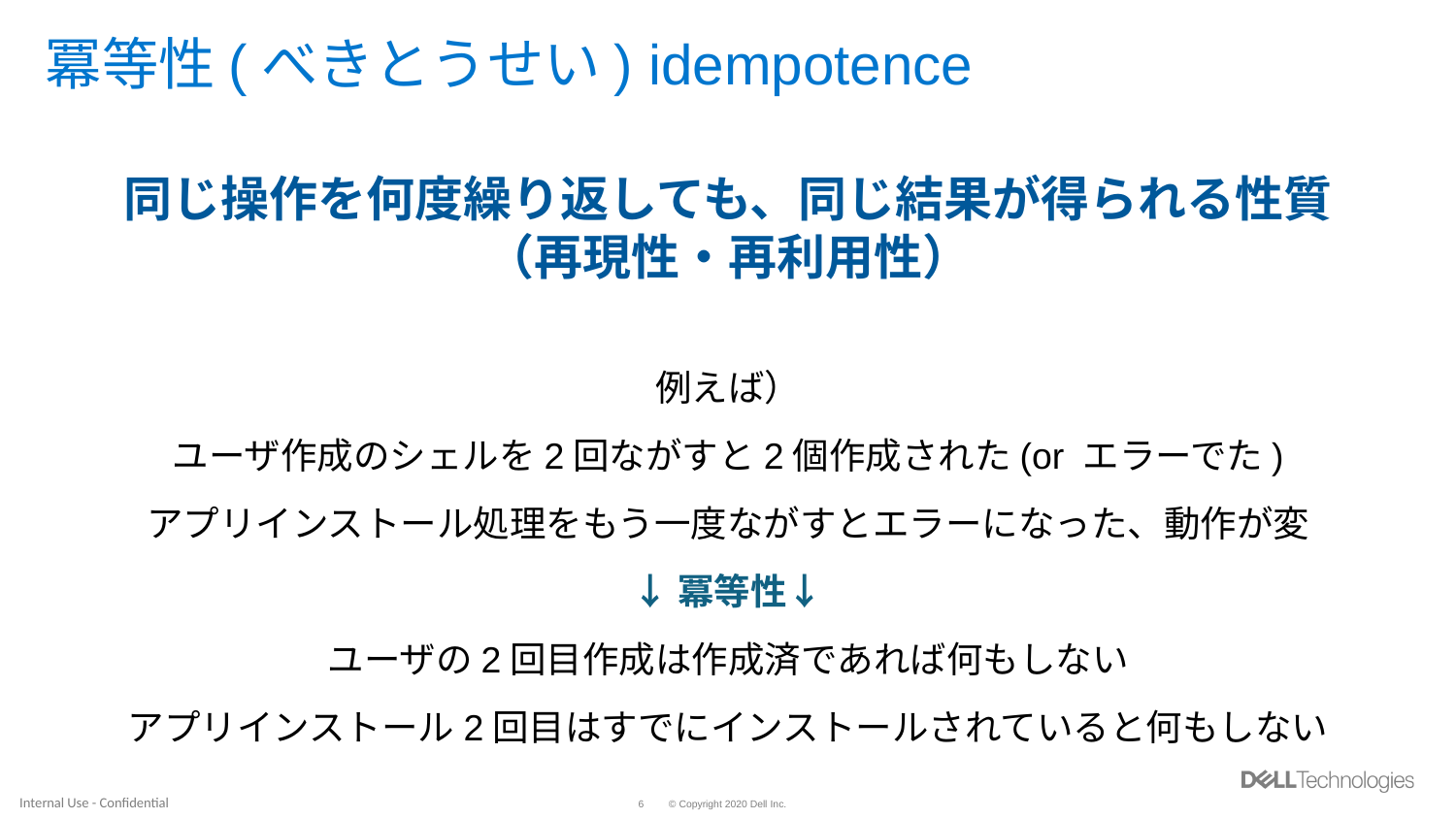

# 冪等性(べきとうせい) idempotence
同じ操作を何度繰り返しても、同じ結果が得られる性質
（再現性・再利用性）
例えば）
ユーザ作成のシェルを2回ながすと2個作成された(or エラーでた)
アプリインストール処理をもう一度ながすとエラーになった、動作が変
↓冪等性↓
ユーザの2回目作成は作成済であれば何もしない
アプリインストール2回目はすでにインストールされていると何もしない